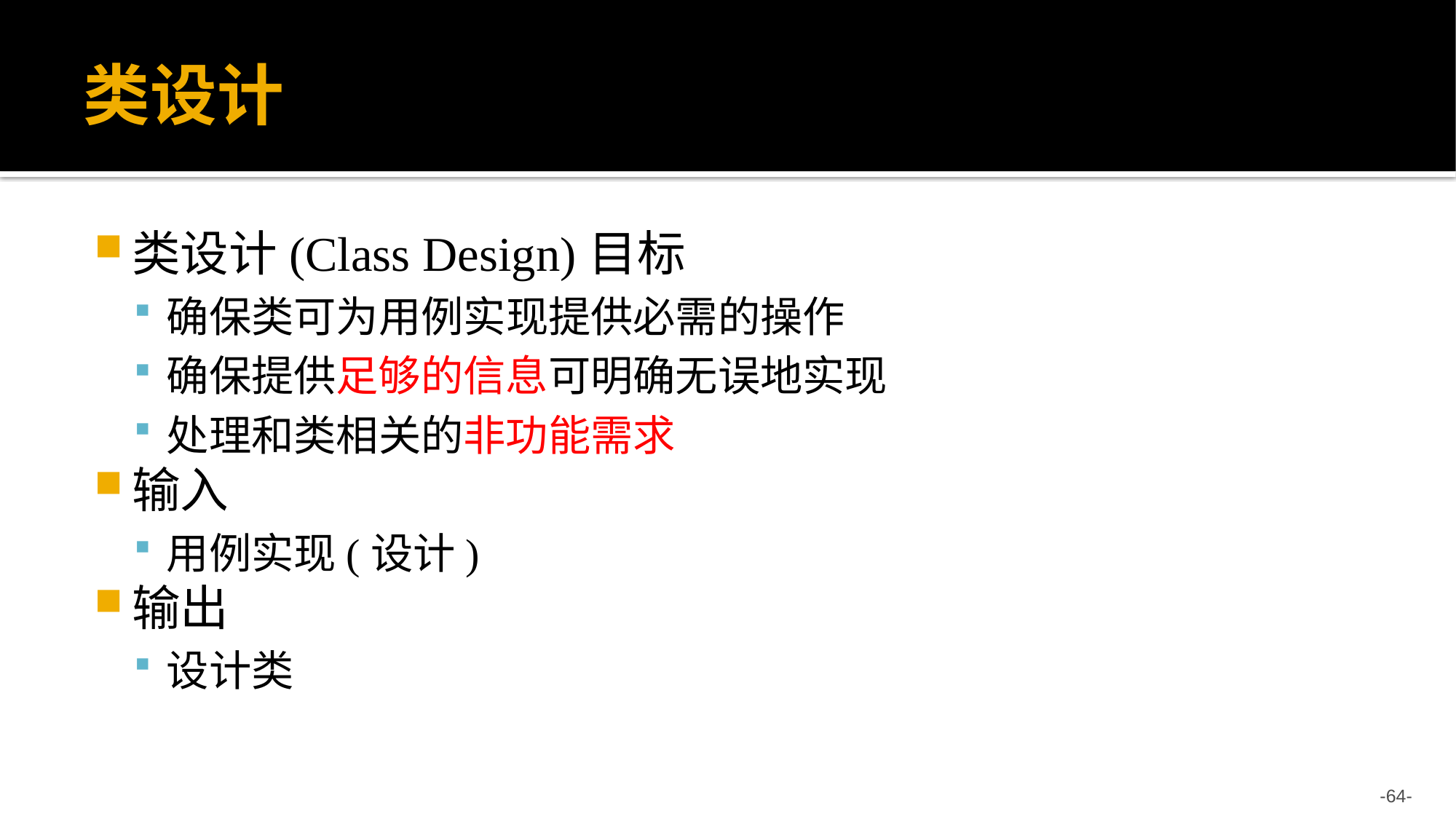

# 类设计
类设计(Class Design)目标
确保类可为用例实现提供必需的操作
确保提供足够的信息可明确无误地实现
处理和类相关的非功能需求
输入
用例实现(设计)
输出
设计类
-64-